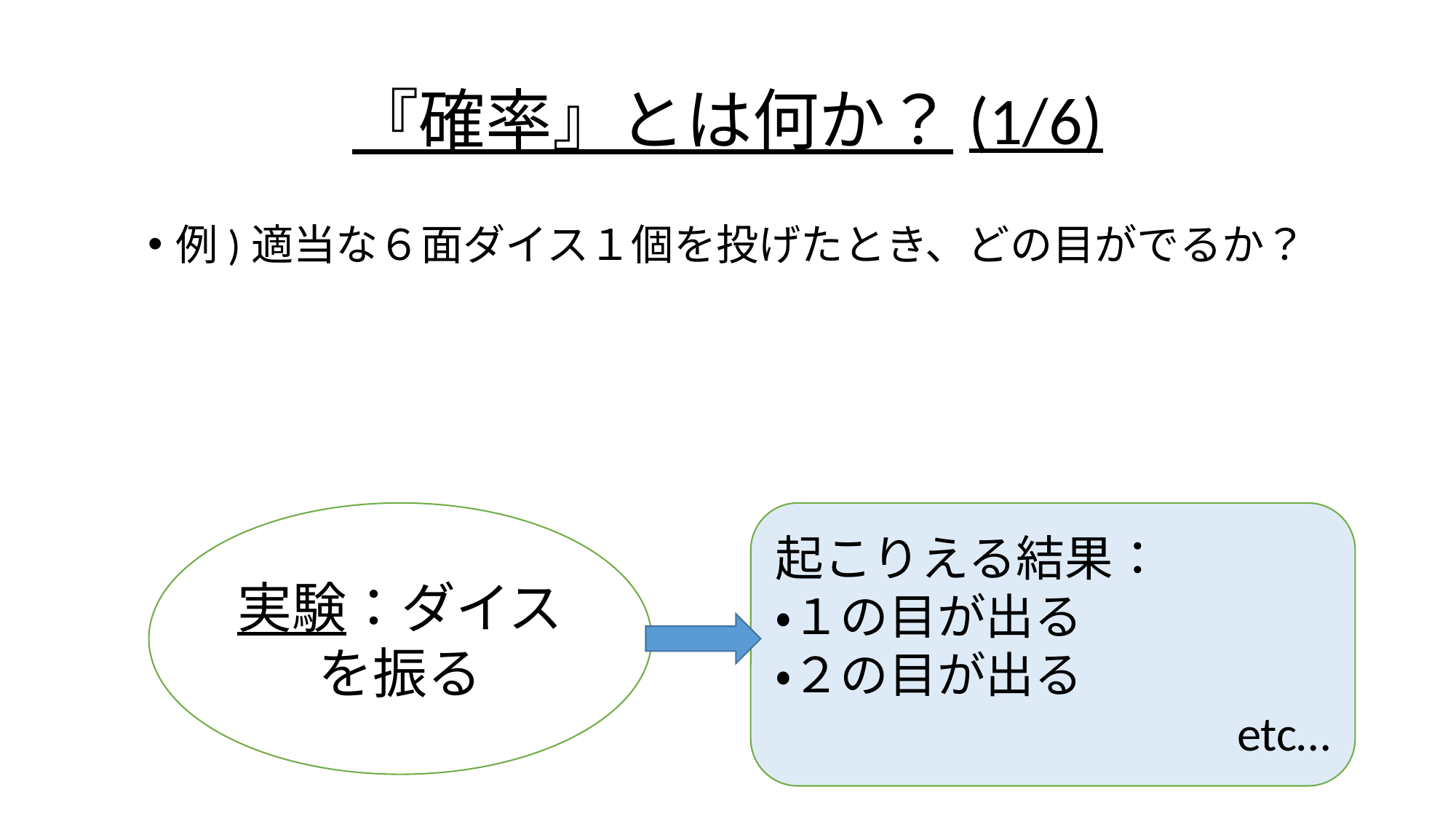

# 『確率』とは何か？(1/6)
例)適当な６面ダイス１個を投げたとき、どの目がでるか？

実験：ダイスを振る
起こりえる結果：
・１の目が出る
・２の目が出る
etc…